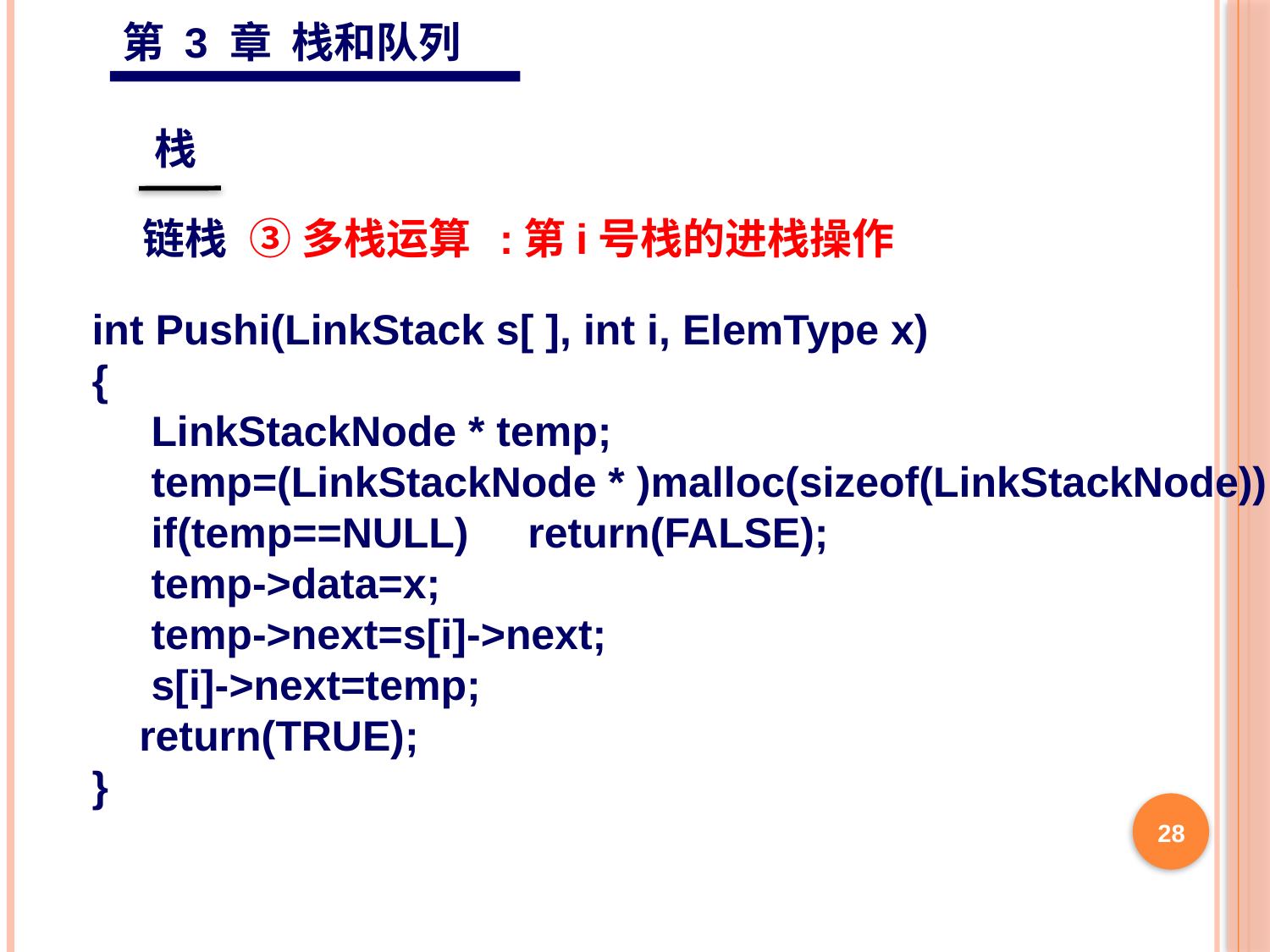

第 3 章  栈和队列

栈
:第i号栈的进栈操作
链栈
③多栈运算
int Pushi(LinkStack s[ ], int i, ElemType x)
{
     LinkStackNode * temp;
     temp=(LinkStackNode * )malloc(sizeof(LinkStackNode));
     if(temp==NULL)     return(FALSE);
     temp->data=x;
     temp->next=s[i]->next;
     s[i]->next=temp;
    return(TRUE);
}
28